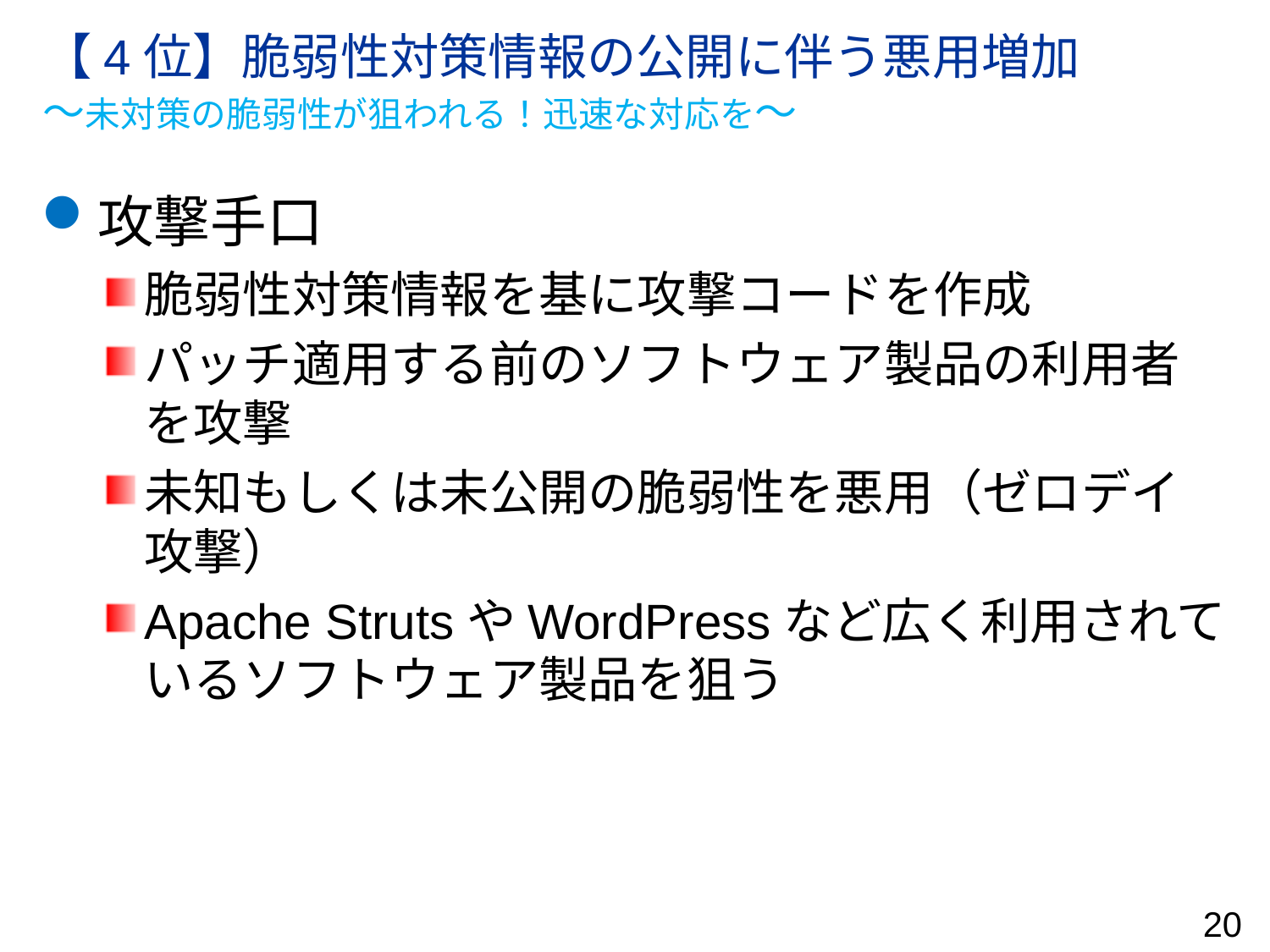

# 【4位】脆弱性対策情報の公開に伴う悪用増加 ～未対策の脆弱性が狙われる！迅速な対応を～

攻撃手口
脆弱性対策情報を基に攻撃コードを作成
パッチ適用する前のソフトウェア製品の利用者を攻撃
未知もしくは未公開の脆弱性を悪用（ゼロデイ攻撃）
Apache StrutsやWordPressなど広く利用されているソフトウェア製品を狙う
20